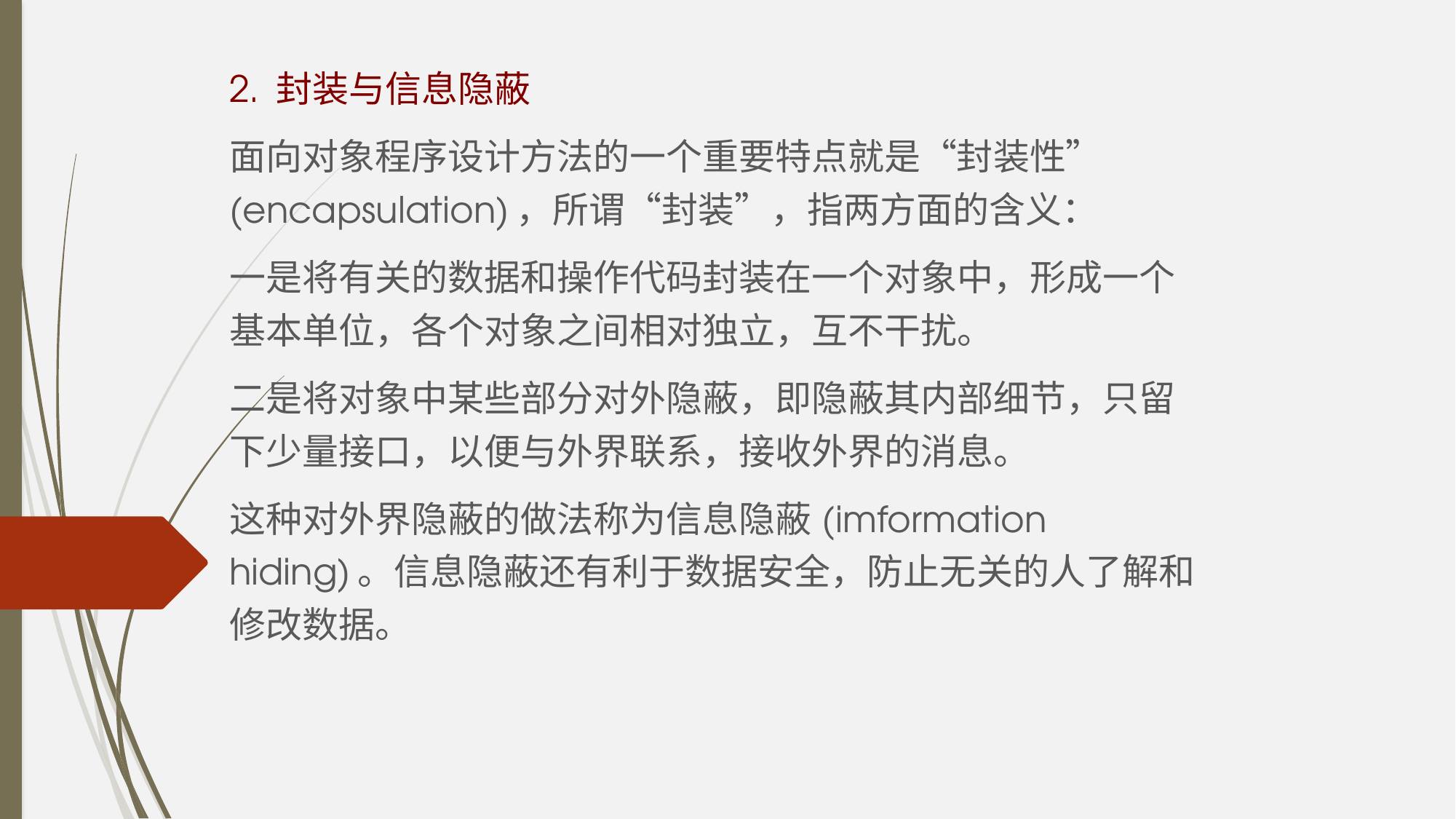

2. 封装与信息隐蔽
面向对象程序设计方法的一个重要特点就是“封装性” (encapsulation)，所谓“封装”，指两方面的含义：
一是将有关的数据和操作代码封装在一个对象中，形成一个基本单位，各个对象之间相对独立，互不干扰。
二是将对象中某些部分对外隐蔽，即隐蔽其内部细节，只留下少量接口，以便与外界联系，接收外界的消息。
这种对外界隐蔽的做法称为信息隐蔽(imformation hiding)。信息隐蔽还有利于数据安全，防止无关的人了解和修改数据。